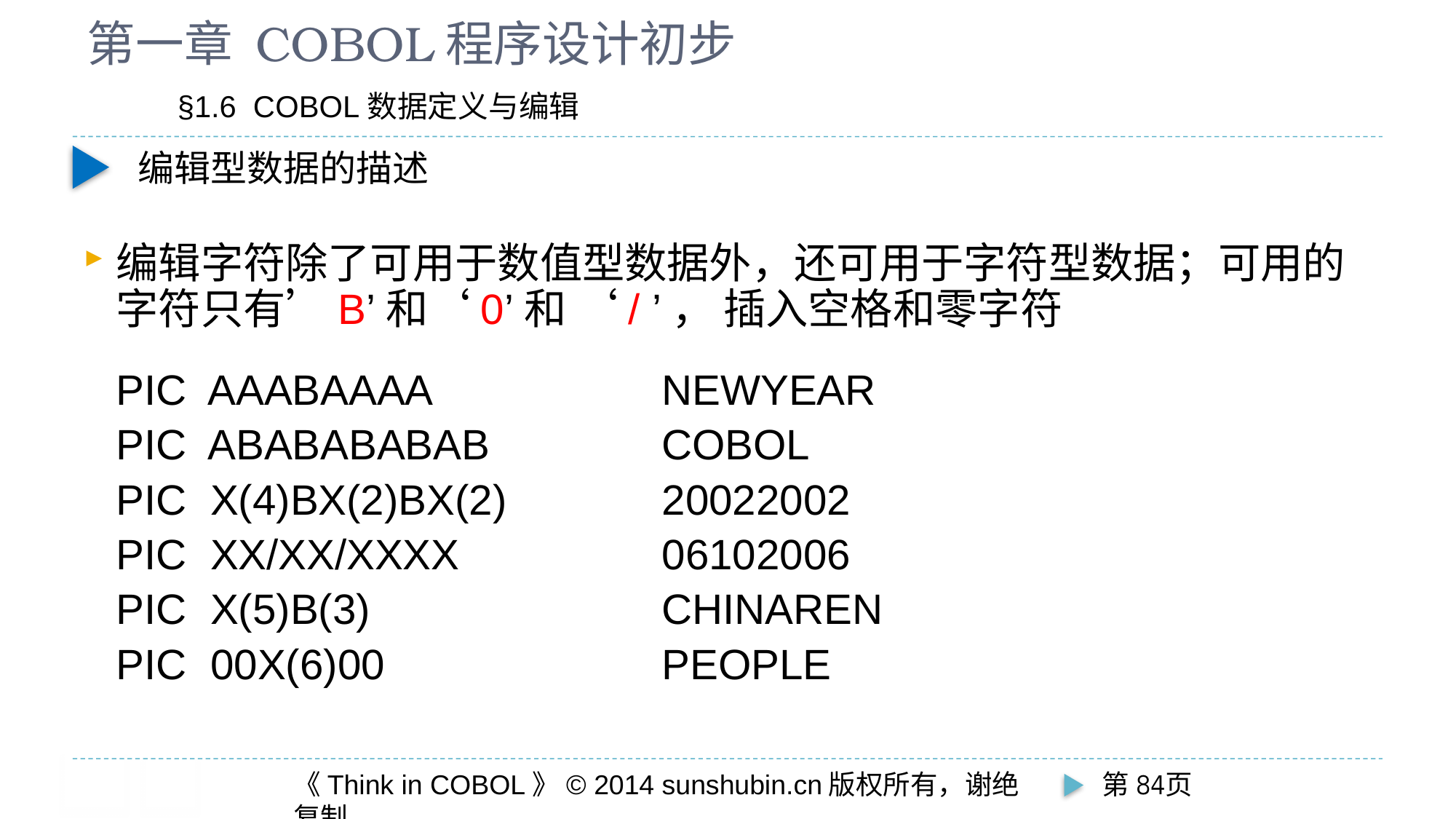

# 第一章 COBOL程序设计初步
 §1.6  COBOL数据定义与编辑
编辑型数据的描述

编辑字符除了可用于数值型数据外，还可用于字符型数据；可用的字符只有’B’和‘0’和 ‘/ ’， 插入空格和零字符

	PIC  AAABAAAA			NEWYEAR
	PIC  ABABABABAB		COBOL
	PIC  X(4)BX(2)BX(2)		20022002
	PIC  XX/XX/XXXX		06102006
	PIC  X(5)B(3)			CHINAREN
	PIC  00X(6)00			PEOPLE